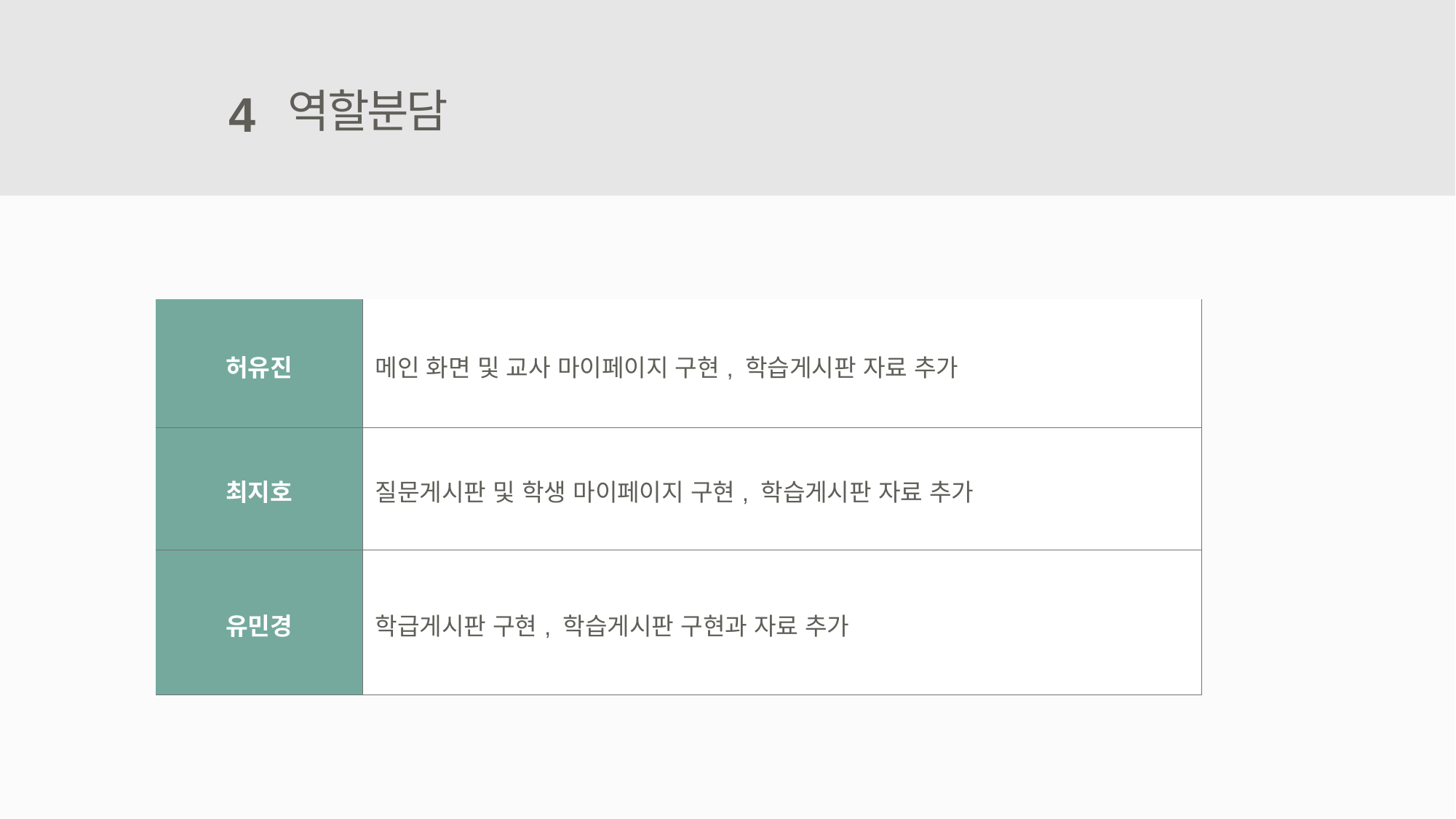

역할분담
4
| 허유진 | 메인 화면 및 교사 마이페이지 구현, 학습게시판 자료 추가 |
| --- | --- |
| 최지호 | 질문게시판 및 학생 마이페이지 구현, 학습게시판 자료 추가 |
| 유민경 | 학급게시판 구현, 학습게시판 구현과 자료 추가 |